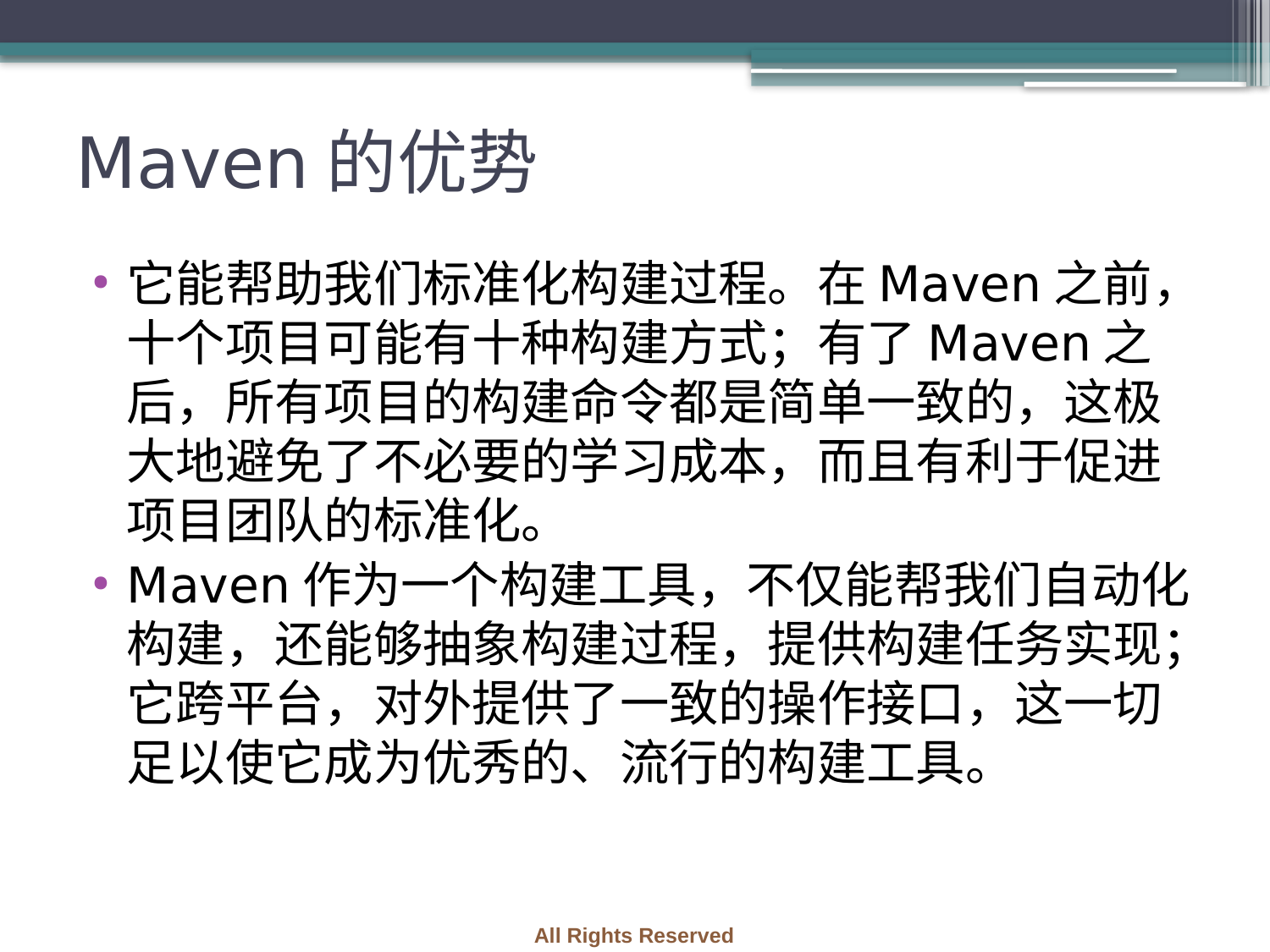

# Maven的优势
它能帮助我们标准化构建过程。在Maven之前，十个项目可能有十种构建方式；有了Maven之后，所有项目的构建命令都是简单一致的，这极大地避免了不必要的学习成本，而且有利于促进项目团队的标准化。
Maven作为一个构建工具，不仅能帮我们自动化构建，还能够抽象构建过程，提供构建任务实现；它跨平台，对外提供了一致的操作接口，这一切足以使它成为优秀的、流行的构建工具。